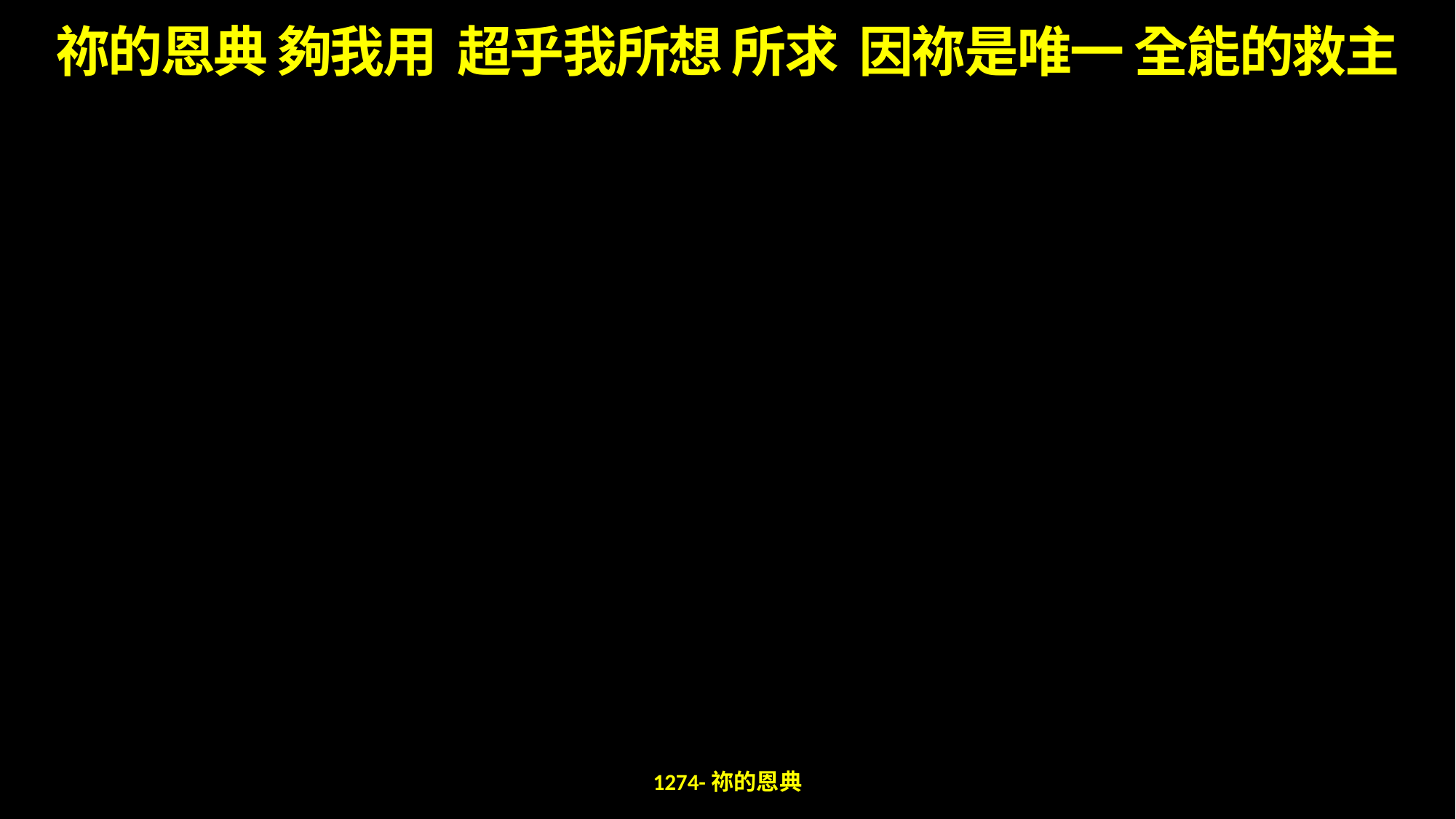

祢的恩典 夠我用  超乎我所想 所求  因祢是唯一 全能的救主

1274-祢的恩典